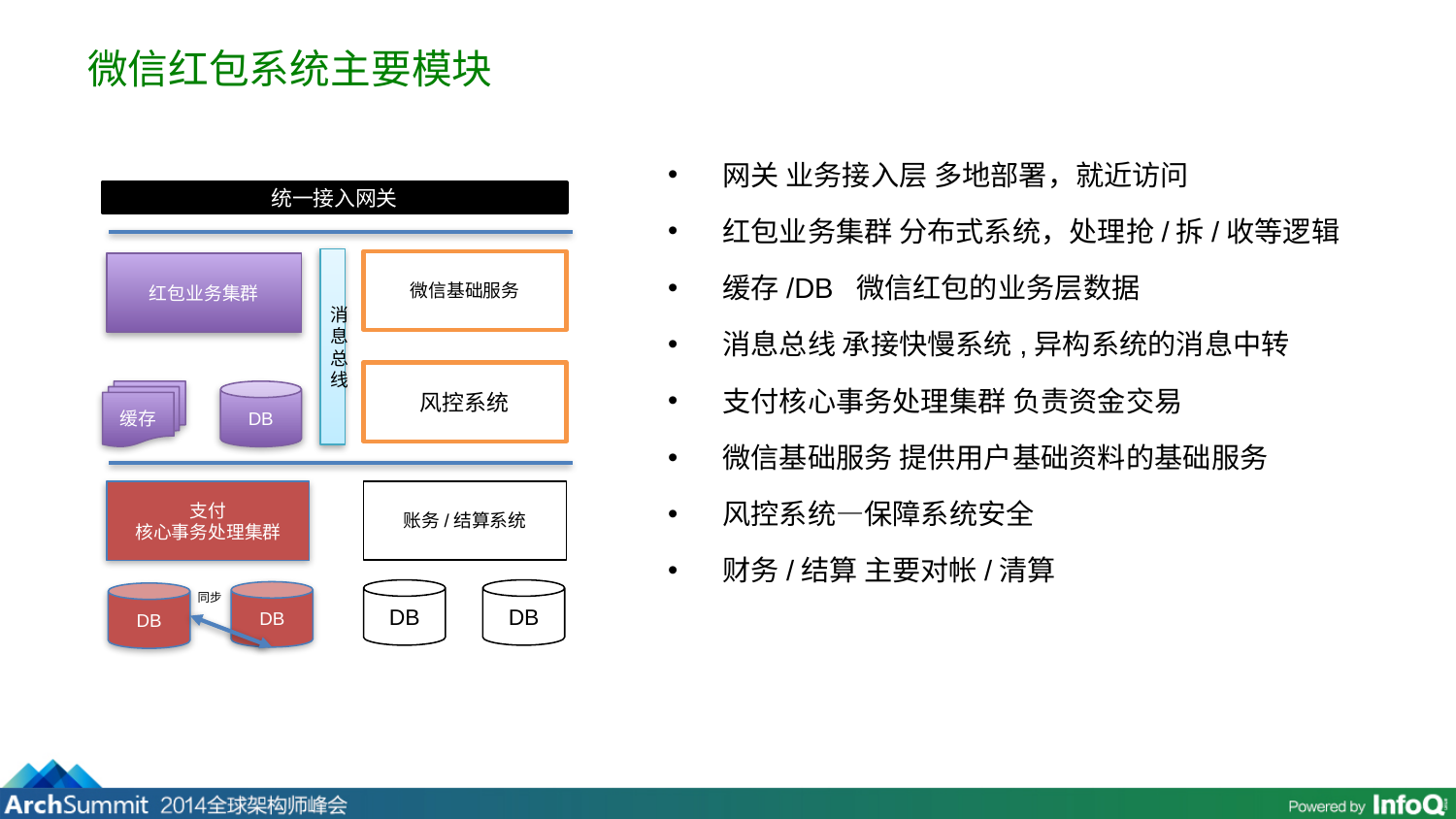

# 微信红包系统主要模块
网关 业务接入层 多地部署，就近访问
红包业务集群 分布式系统，处理抢/拆/收等逻辑
缓存/DB  微信红包的业务层数据
消息总线 承接快慢系统,异构系统的消息中转
支付核心事务处理集群 负责资金交易
微信基础服务 提供用户基础资料的基础服务
风控系统—保障系统安全
财务/结算 主要对帐/清算

统一接入网关
消
息
总
线
微信基础服务
红包业务集群
风控系统
缓存
DB
账务/结算系统
支付
核心事务处理集群
DB
DB
DB
DB
同步